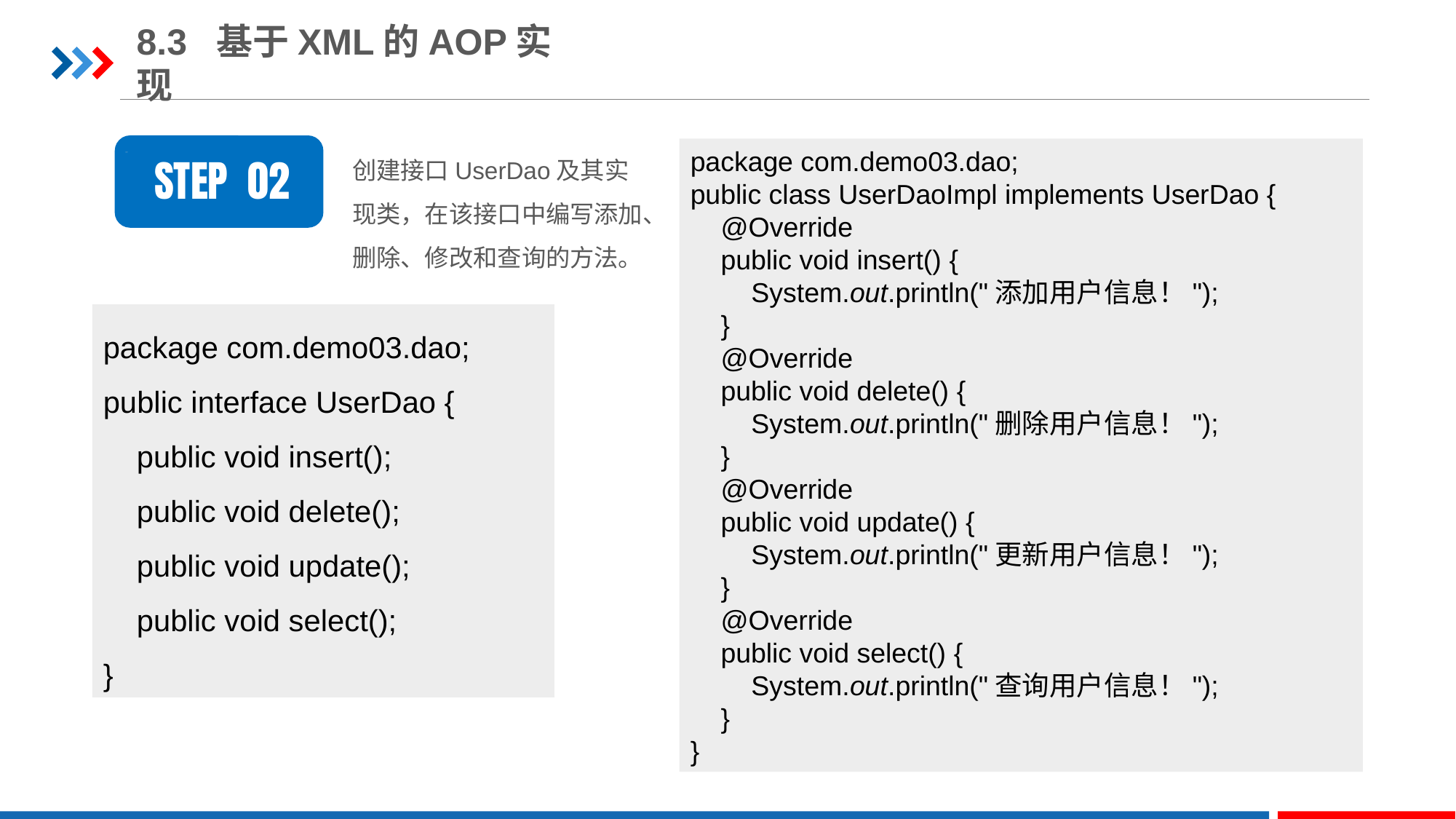

8.3  基于XML的AOP实现

创建接口UserDao及其实现类，在该接口中编写添加、删除、修改和查询的方法。
package com.demo03.dao;
public class UserDaoImpl implements UserDao {
    @Override
    public void insert() {
        System.out.println("添加用户信息！");
    }
    @Override
    public void delete() {
        System.out.println("删除用户信息！");
    }
    @Override
    public void update() {
        System.out.println("更新用户信息！");
    }
    @Override
    public void select() {
        System.out.println("查询用户信息！");
    }
}
STEP  02
package com.demo03.dao;
public interface UserDao {
    public void insert();
    public void delete();
    public void update();
    public void select();
}